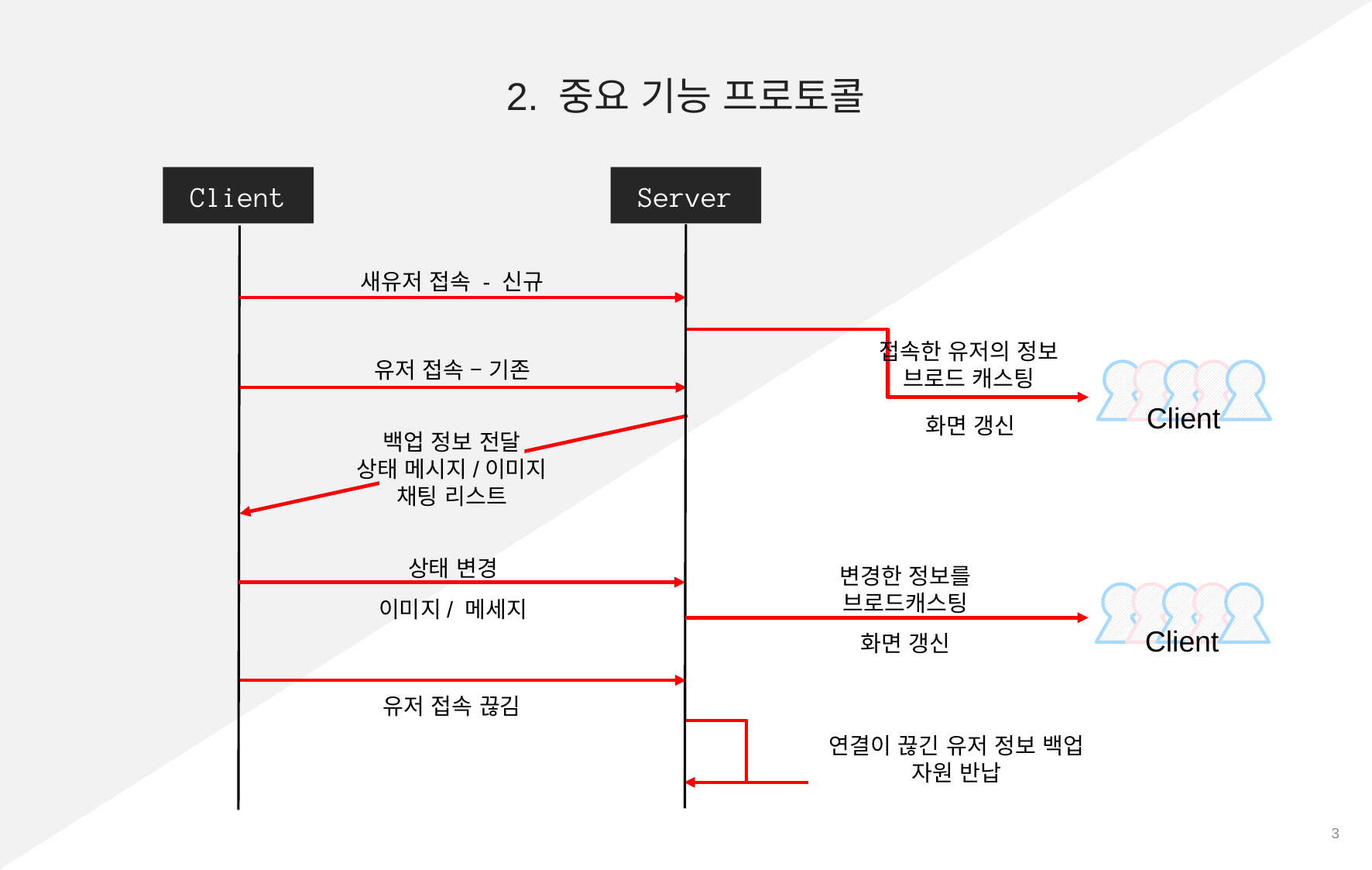

2. 중요 기능 프로토콜
Client
Server
새유저 접속 - 신규
접속한 유저의 정보
브로드 캐스팅
유저 접속 – 기존

Client
화면 갱신

백업 정보 전달
상태 메시지/이미지
채팅 리스트
상태 변경
이미지/ 메세지
변경한 정보를
브로드캐스팅
화면 갱신

Client
유저 접속 끊김
연결이 끊긴 유저 정보 백업
자원 반납
3